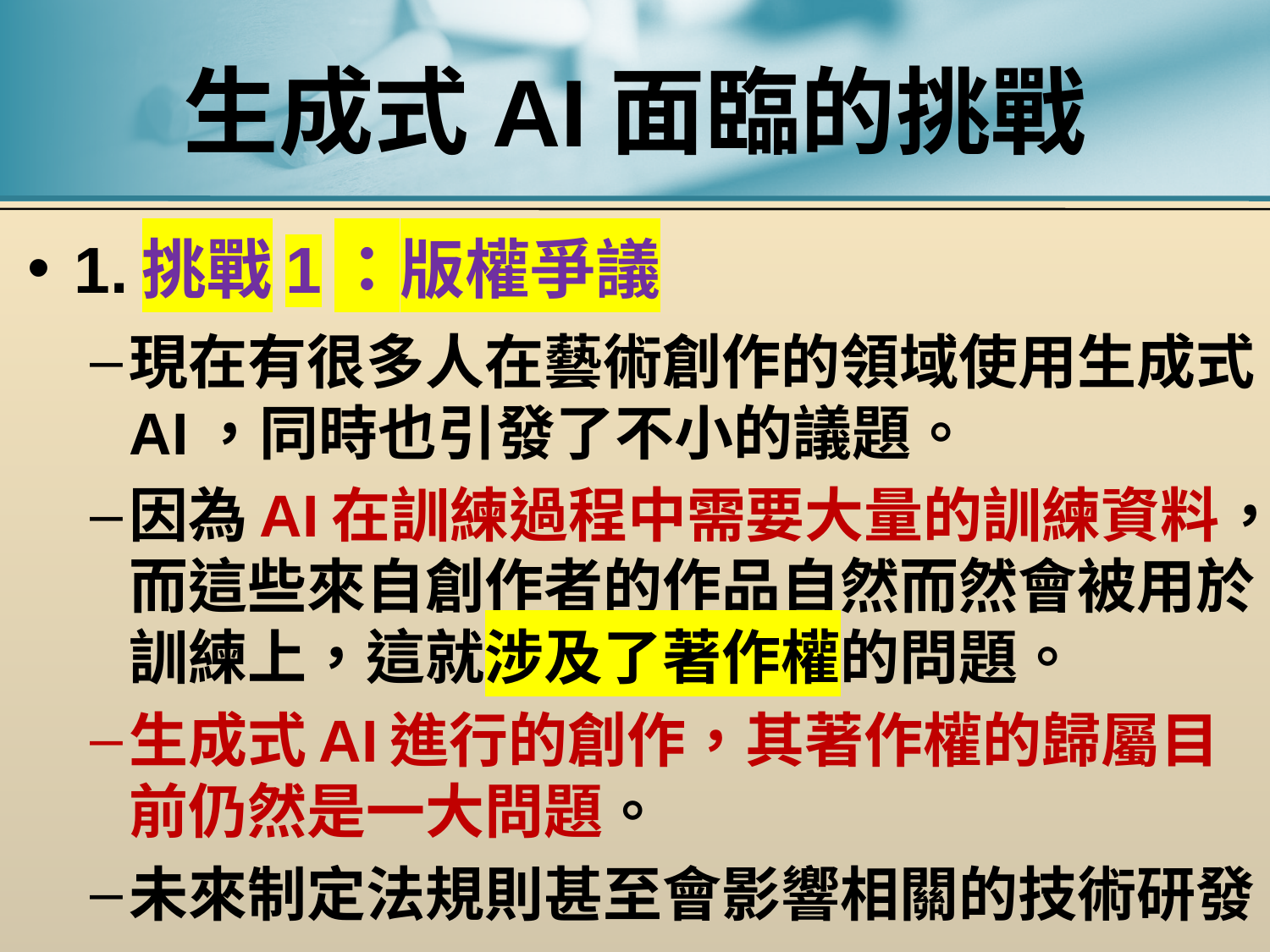

# 生成式AI面臨的挑戰
1.挑戰1：版權爭議
現在有很多人在藝術創作的領域使用生成式AI，同時也引發了不小的議題。
因為AI在訓練過程中需要大量的訓練資料，而這些來自創作者的作品自然而然會被用於訓練上，這就涉及了著作權的問題。
生成式AI進行的創作，其著作權的歸屬目前仍然是一大問題。
未來制定法規則甚至會影響相關的技術研發